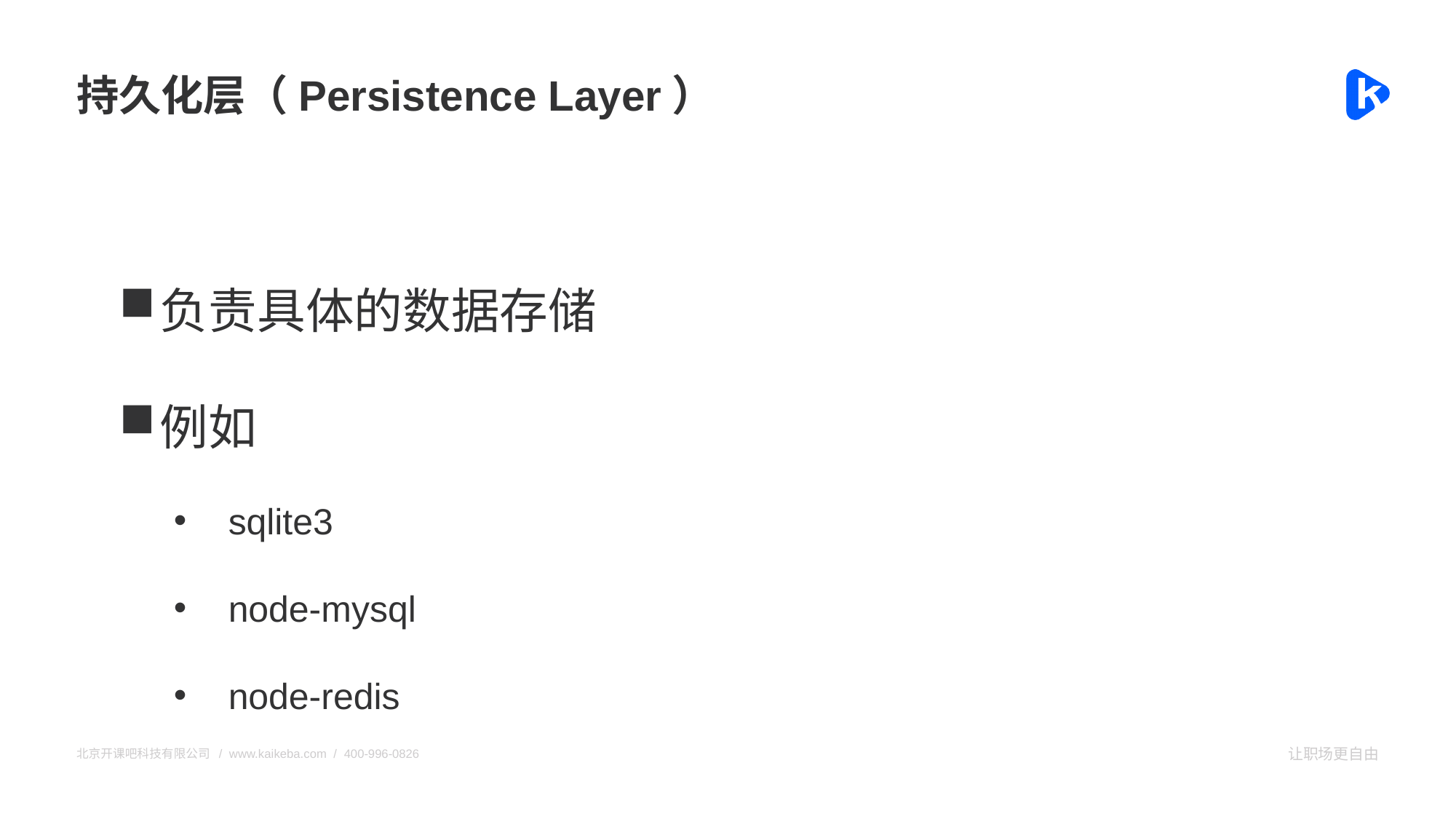

持久化层（Persistence Layer）
负责具体的数据存储
例如
sqlite3
node-mysql
node-redis